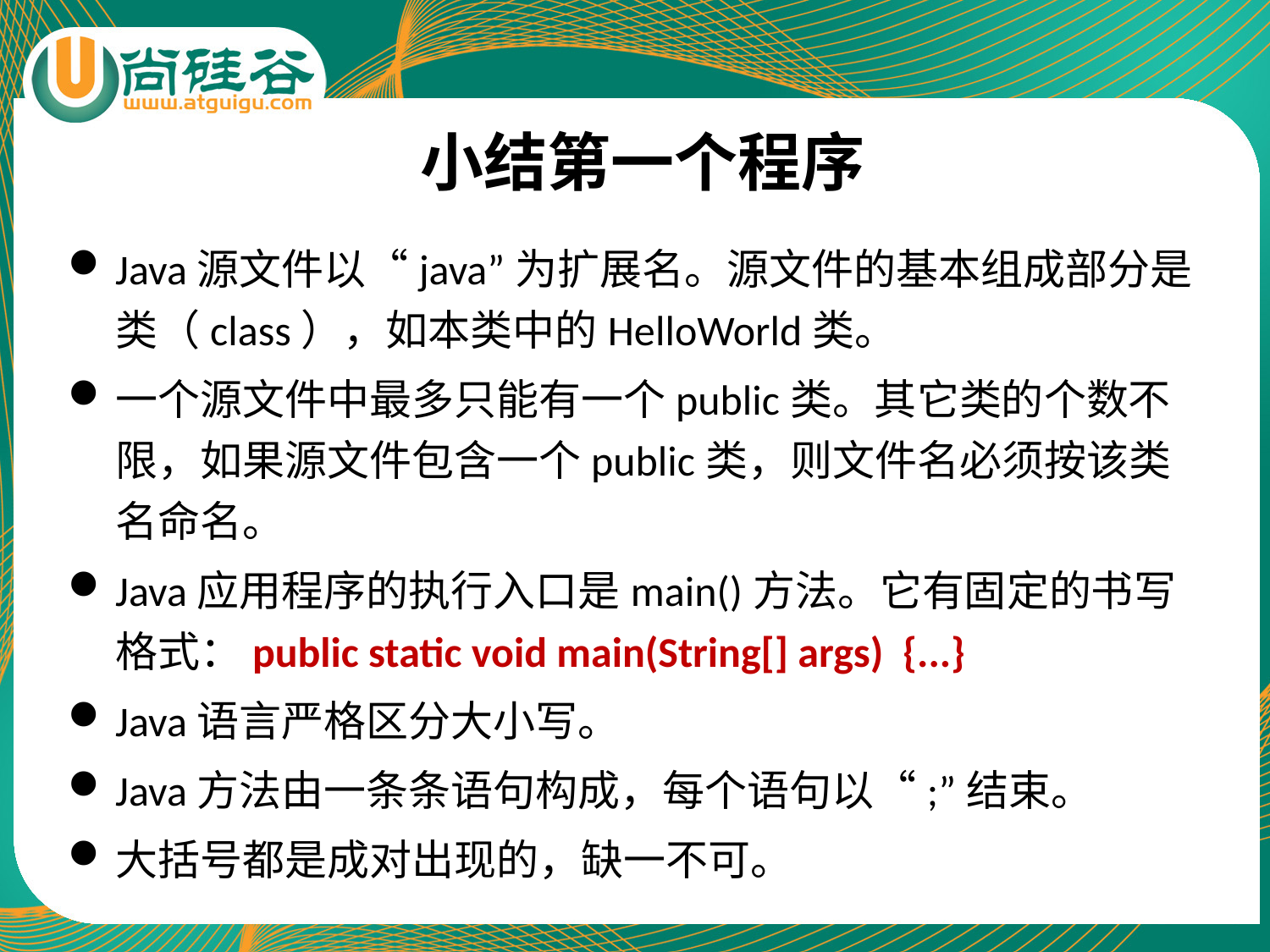

# 小结第一个程序
Java源文件以“java”为扩展名。源文件的基本组成部分是类（class），如本类中的HelloWorld类。
一个源文件中最多只能有一个public类。其它类的个数不限，如果源文件包含一个public类，则文件名必须按该类名命名。
Java应用程序的执行入口是main()方法。它有固定的书写格式：public static void main(String[] args)  {...}
Java语言严格区分大小写。
Java方法由一条条语句构成，每个语句以“;”结束。
大括号都是成对出现的，缺一不可。